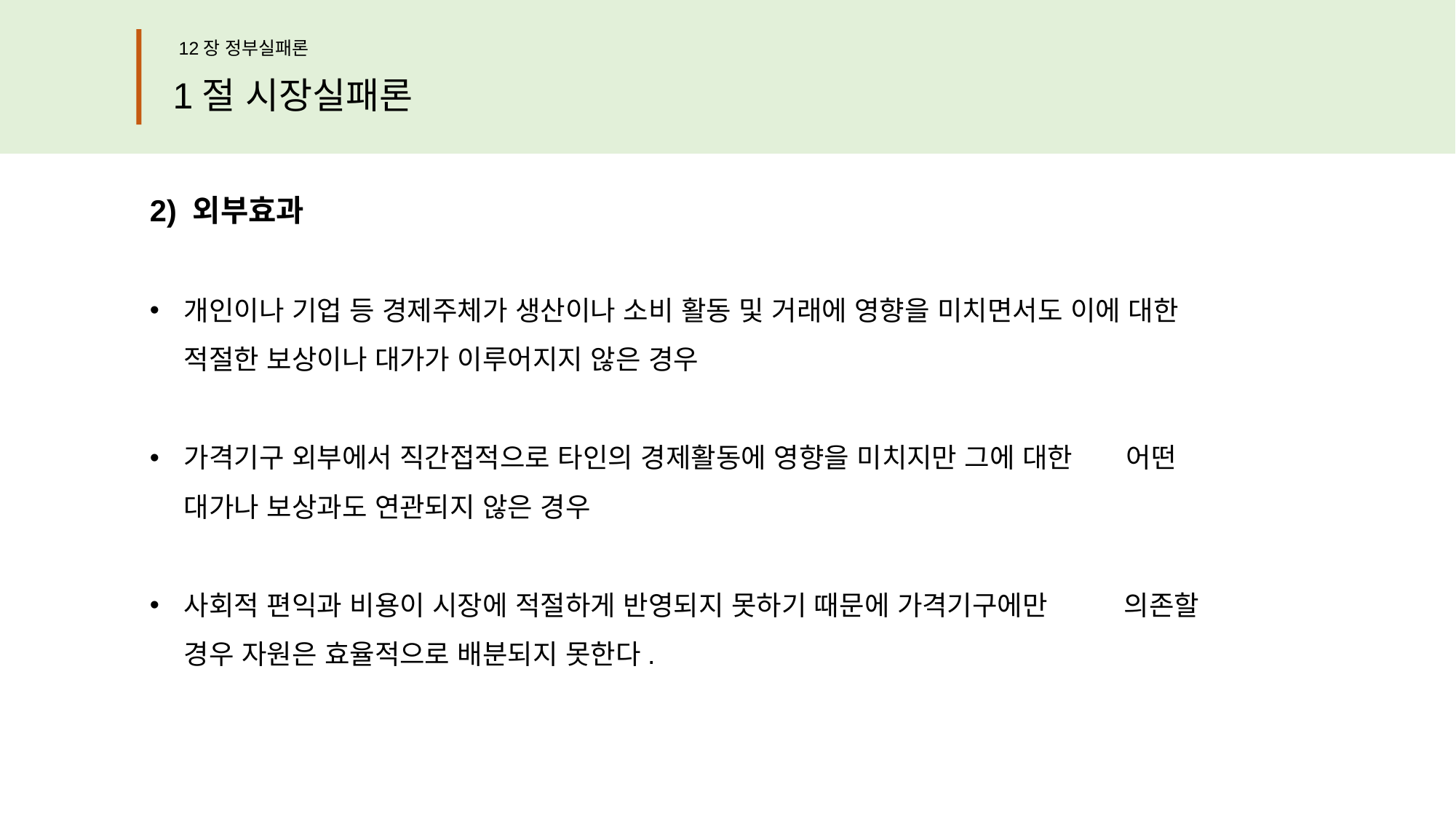

12장 정부실패론
1절 시장실패론
2) 외부효과

개인이나 기업 등 경제주체가 생산이나 소비 활동 및 거래에 영향을 미치면서도 이에 대한 적절한 보상이나 대가가 이루어지지 않은 경우

가격기구 외부에서 직간접적으로 타인의 경제활동에 영향을 미치지만 그에 대한       어떤 대가나 보상과도 연관되지 않은 경우

사회적 편익과 비용이 시장에 적절하게 반영되지 못하기 때문에 가격기구에만          의존할 경우 자원은 효율적으로 배분되지 못한다.